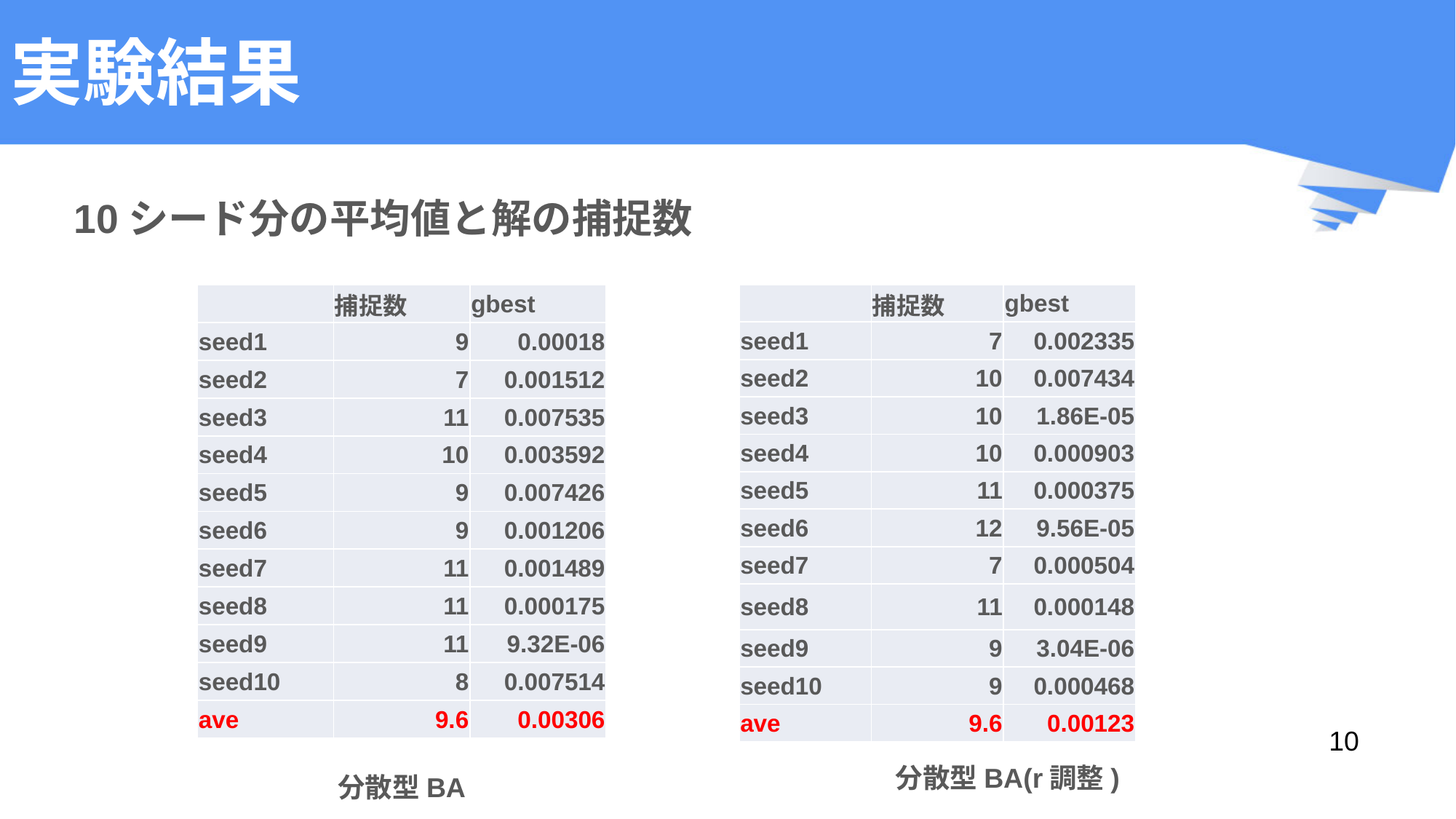

# 実験結果
10シード分の平均値と解の捕捉数
|  | 捕捉数 | gbest |
| --- | --- | --- |
| seed1 | 9 | 0.00018 |
| seed2 | 7 | 0.001512 |
| seed3 | 11 | 0.007535 |
| seed4 | 10 | 0.003592 |
| seed5 | 9 | 0.007426 |
| seed6 | 9 | 0.001206 |
| seed7 | 11 | 0.001489 |
| seed8 | 11 | 0.000175 |
| seed9 | 11 | 9.32E-06 |
| seed10 | 8 | 0.007514 |
| ave | 9.6 | 0.00306 |
|  | 捕捉数 | gbest |
| --- | --- | --- |
| seed1 | 7 | 0.002335 |
| seed2 | 10 | 0.007434 |
| seed3 | 10 | 1.86E-05 |
| seed4 | 10 | 0.000903 |
| seed5 | 11 | 0.000375 |
| seed6 | 12 | 9.56E-05 |
| seed7 | 7 | 0.000504 |
| seed8 | 11 | 0.000148 |
| seed9 | 9 | 3.04E-06 |
| seed10 | 9 | 0.000468 |
| ave | 9.6 | 0.00123 |

10
分散型BA(r調整)
分散型BA